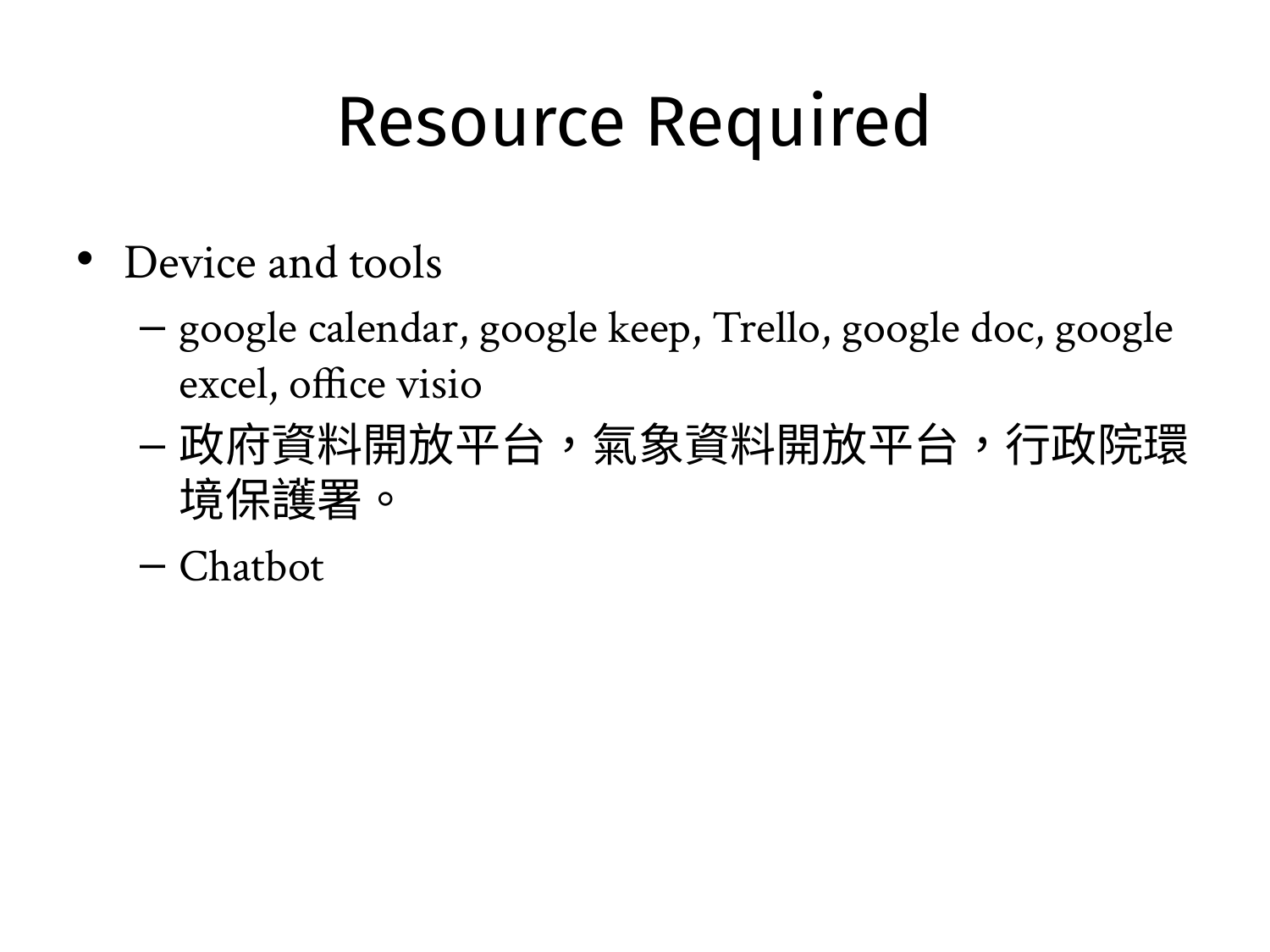

# Resource Required
Device and tools
google calendar, google keep, Trello, google doc, google excel, office visio
政府資料開放平台，氣象資料開放平台，行政院環境保護署。
Chatbot